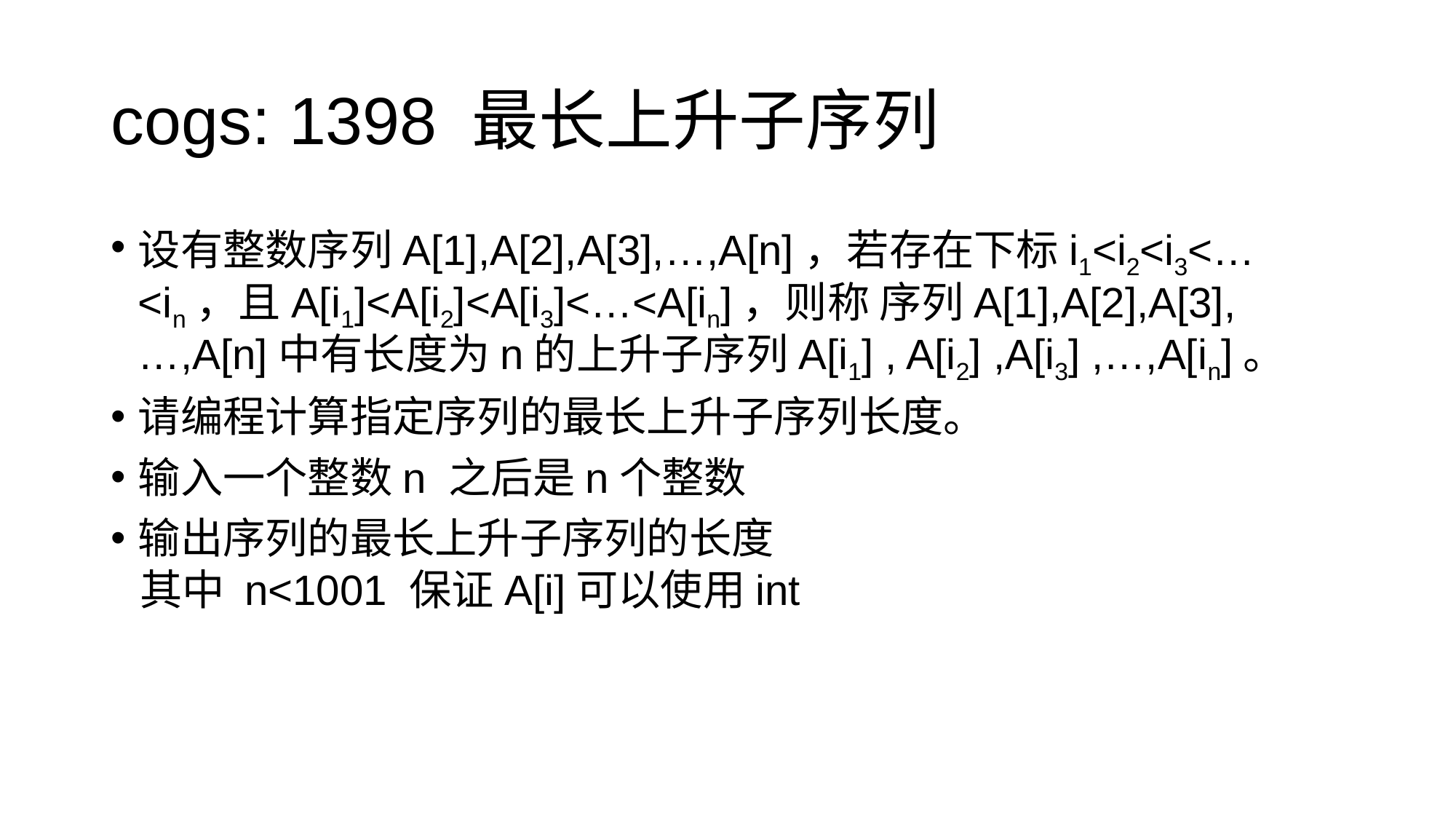

# cogs: 1398 最长上升子序列
设有整数序列A[1],A[2],A[3],…,A[n]，若存在下标i1<i2<i3<…<in，且A[i1]<A[i2]<A[i3]<…<A[in]，则称 序列A[1],A[2],A[3],…,A[n]中有长度为n的上升子序列A[i1] , A[i2] ,A[i3] ,…,A[in]。
请编程计算指定序列的最长上升子序列长度。
输入一个整数n 之后是n个整数
输出序列的最长上升子序列的长度
  其中 n<1001 保证A[i]可以使用int